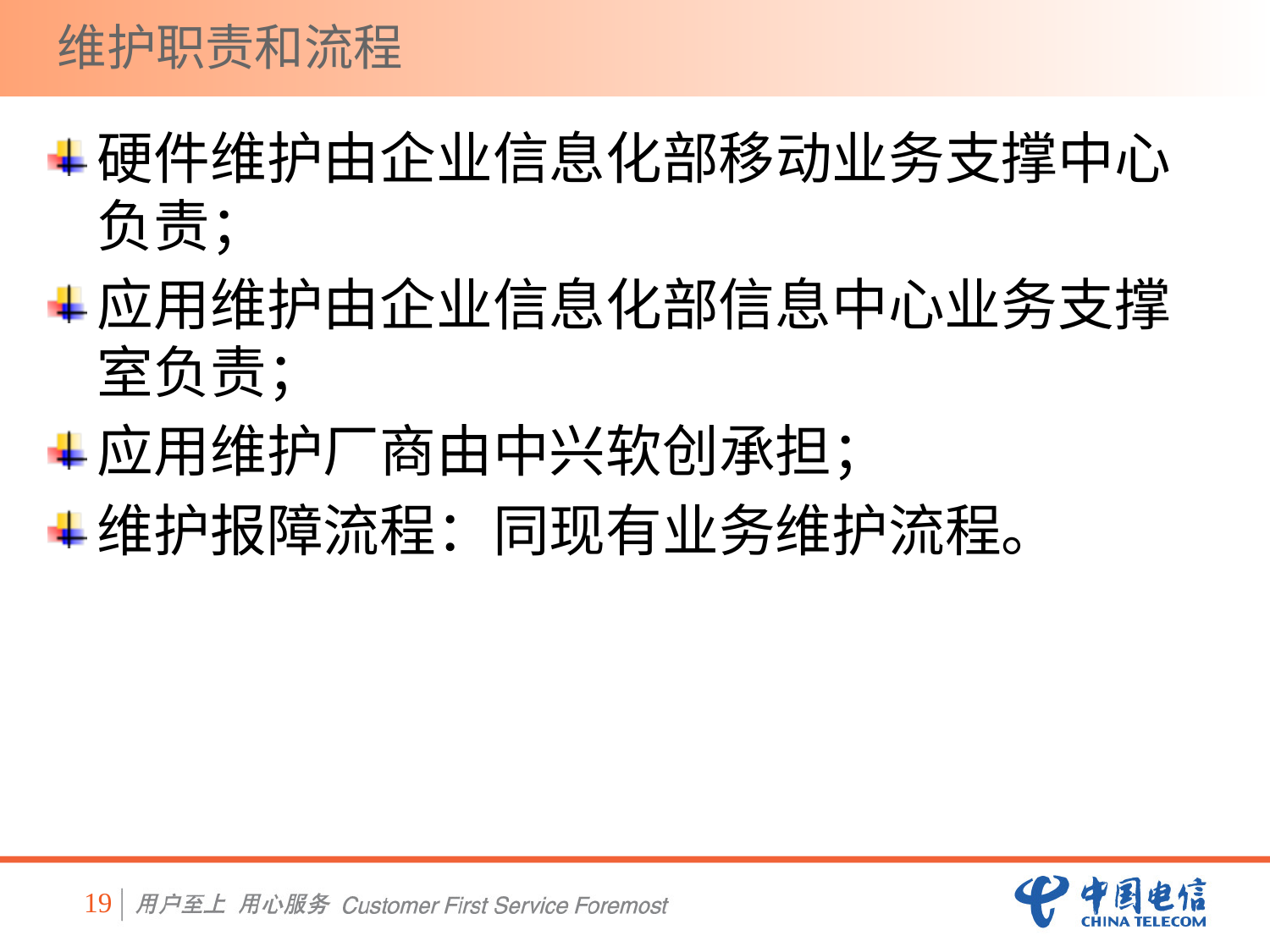

# 维护职责和流程
硬件维护由企业信息化部移动业务支撑中心负责；
应用维护由企业信息化部信息中心业务支撑室负责；
应用维护厂商由中兴软创承担；
维护报障流程：同现有业务维护流程。
19